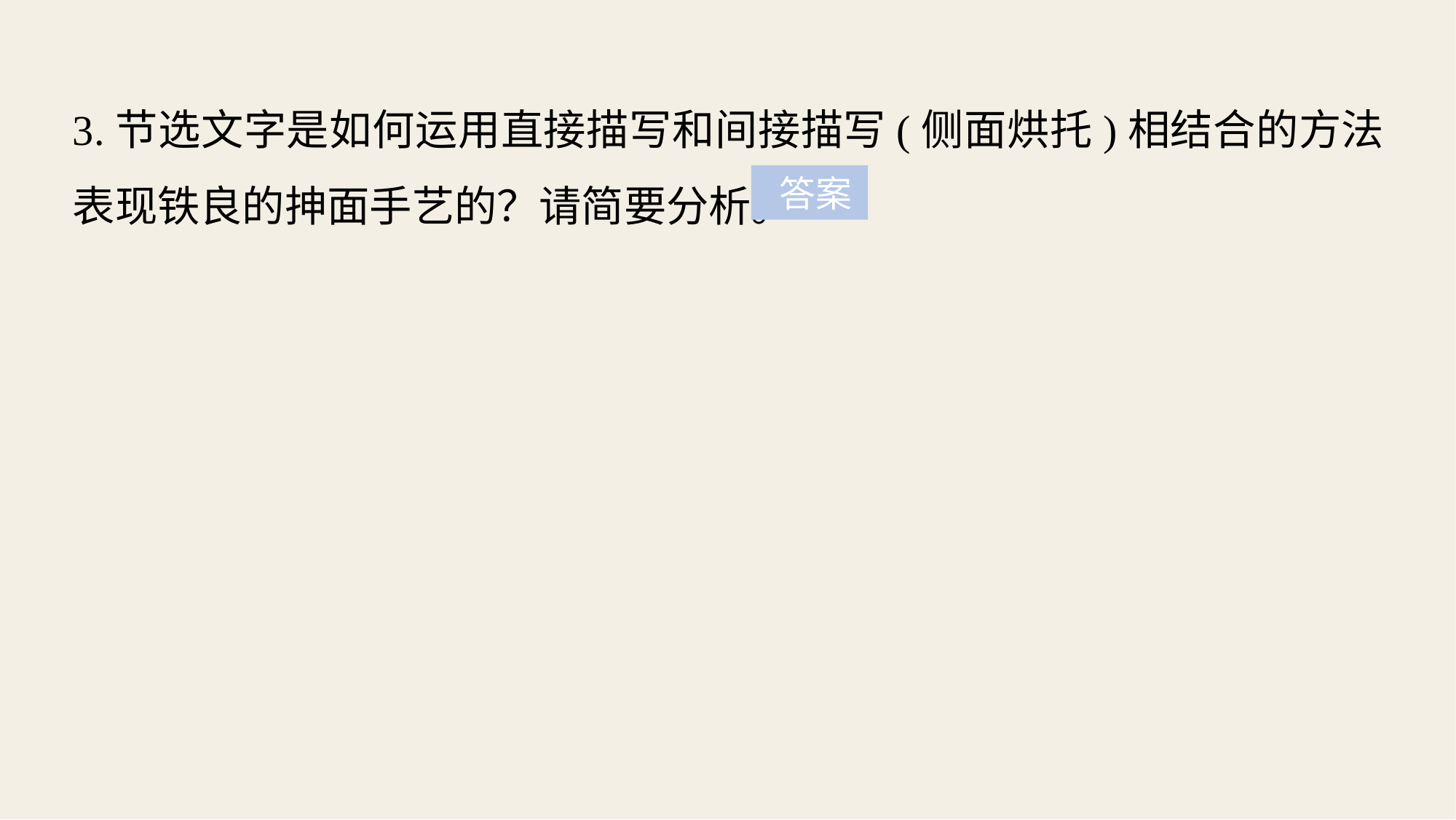

3.节选文字是如何运用直接描写和间接描写(侧面烘托)相结合的方法表现铁良的抻面手艺的？请简要分析。
 答案